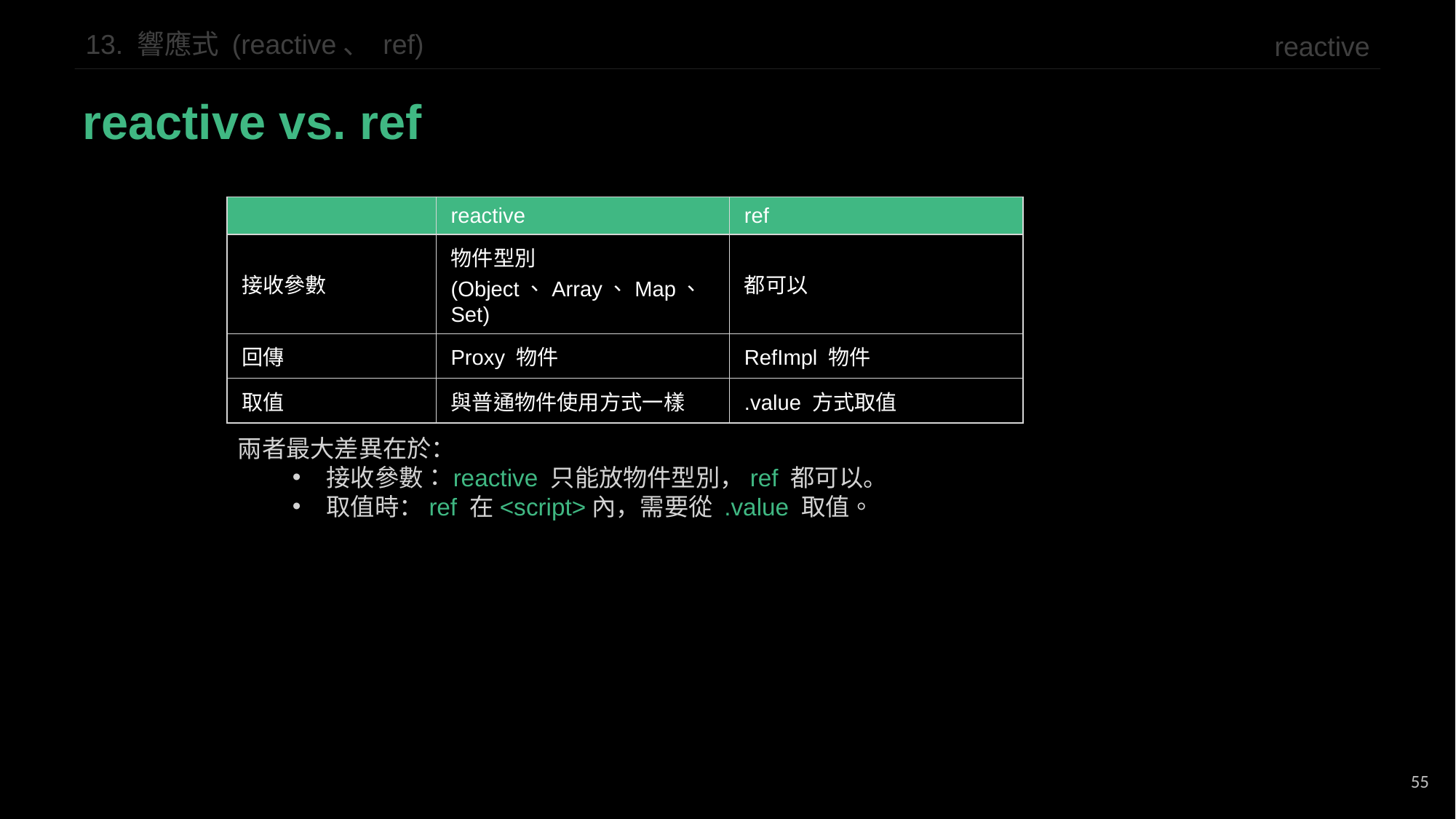

reactive
13. 響應式 (reactive、 ref)
reactive vs. ref
|  | reactive | ref |
| --- | --- | --- |
| 接收參數 | 物件型別 (Object、Array、Map、Set) | 都可以 |
| 回傳 | Proxy 物件 | RefImpl 物件 |
| 取值 | 與普通物件使用方式一樣 | .value 方式取值 |
兩者最大差異在於：
接收參數：reactive 只能放物件型別，ref 都可以。
取值時：ref 在<script>內，需要從 .value 取值。
55